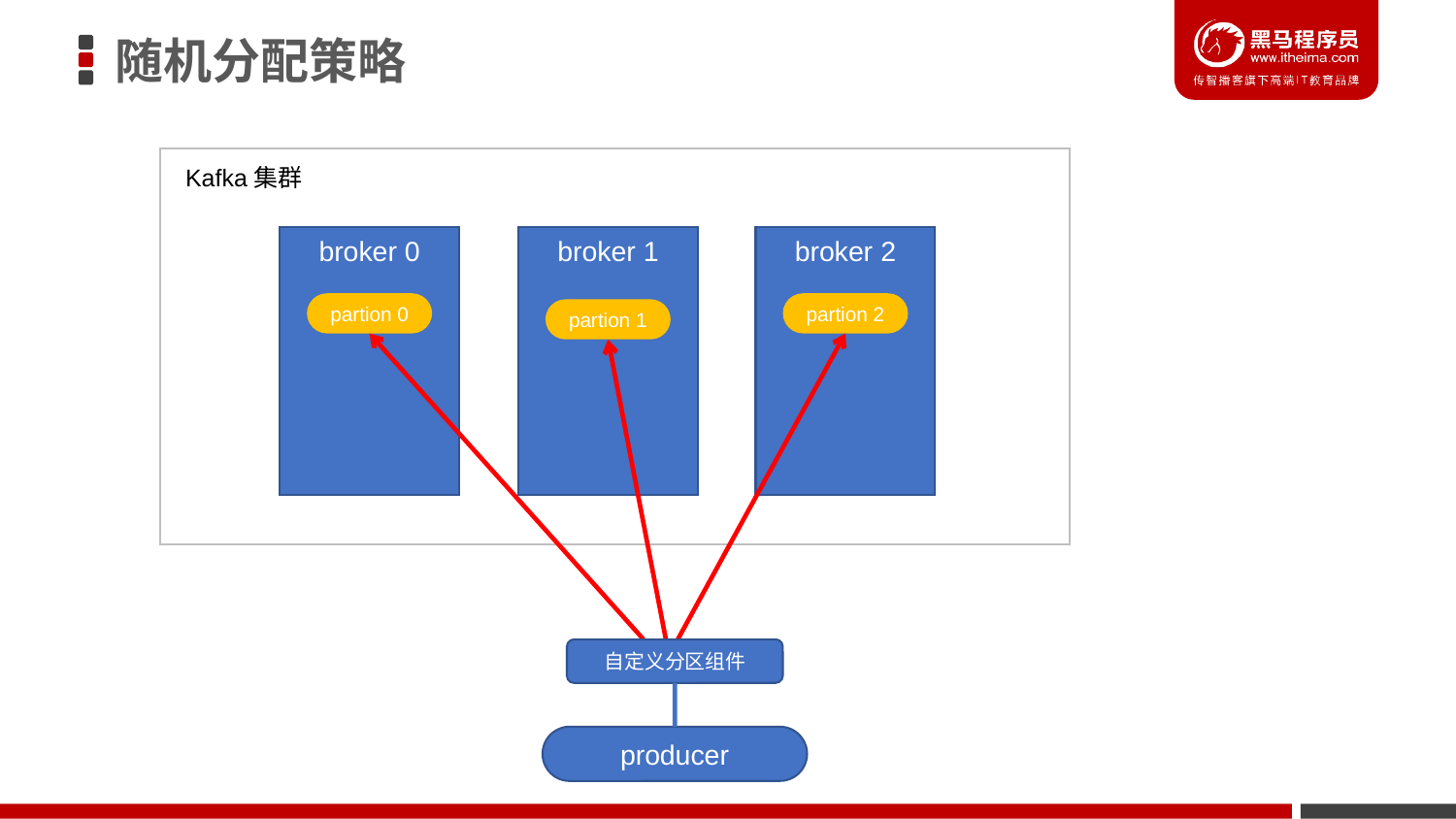

# 随机分配策略

Kafka集群
broker 1
broker 0
broker 2
partion 0
partion 2
partion 1
自定义分区组件
producer